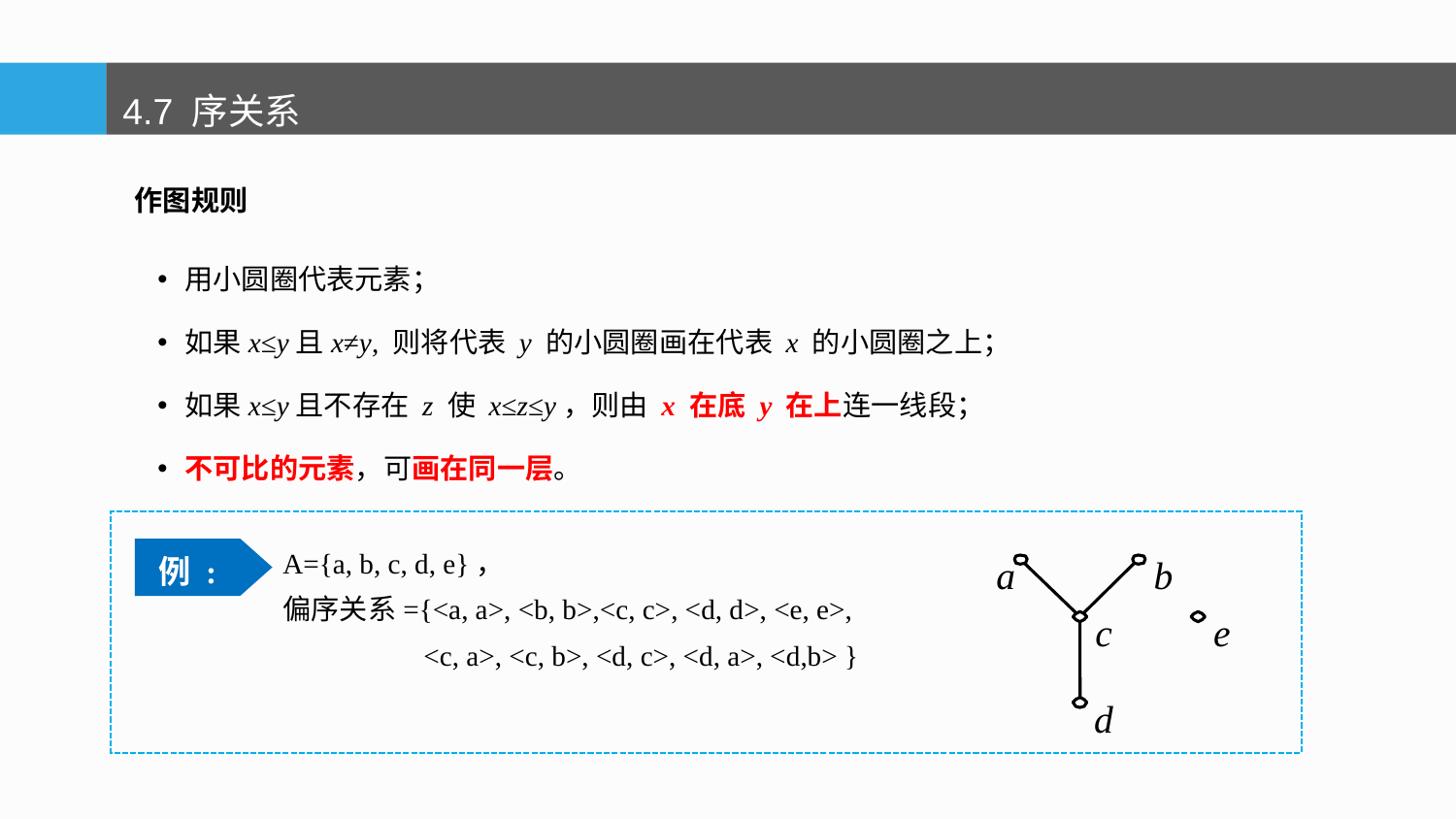

4.7 序关系

作图规则
用小圆圈代表元素；
如果x≤y且x≠y, 则将代表 y 的小圆圈画在代表 x 的小圆圈之上；
如果x≤y且不存在 z 使 x≤z≤y，则由 x 在底 y 在上连一线段；
不可比的元素，可画在同一层。

A={a, b, c, d, e}，
偏序关系={<a, a>, <b, b>,<c, c>, <d, d>, <e, e>,
                    <c, a>, <c, b>, <d, c>, <d, a>, <d,b> }

例 :

a
b

c
e

d